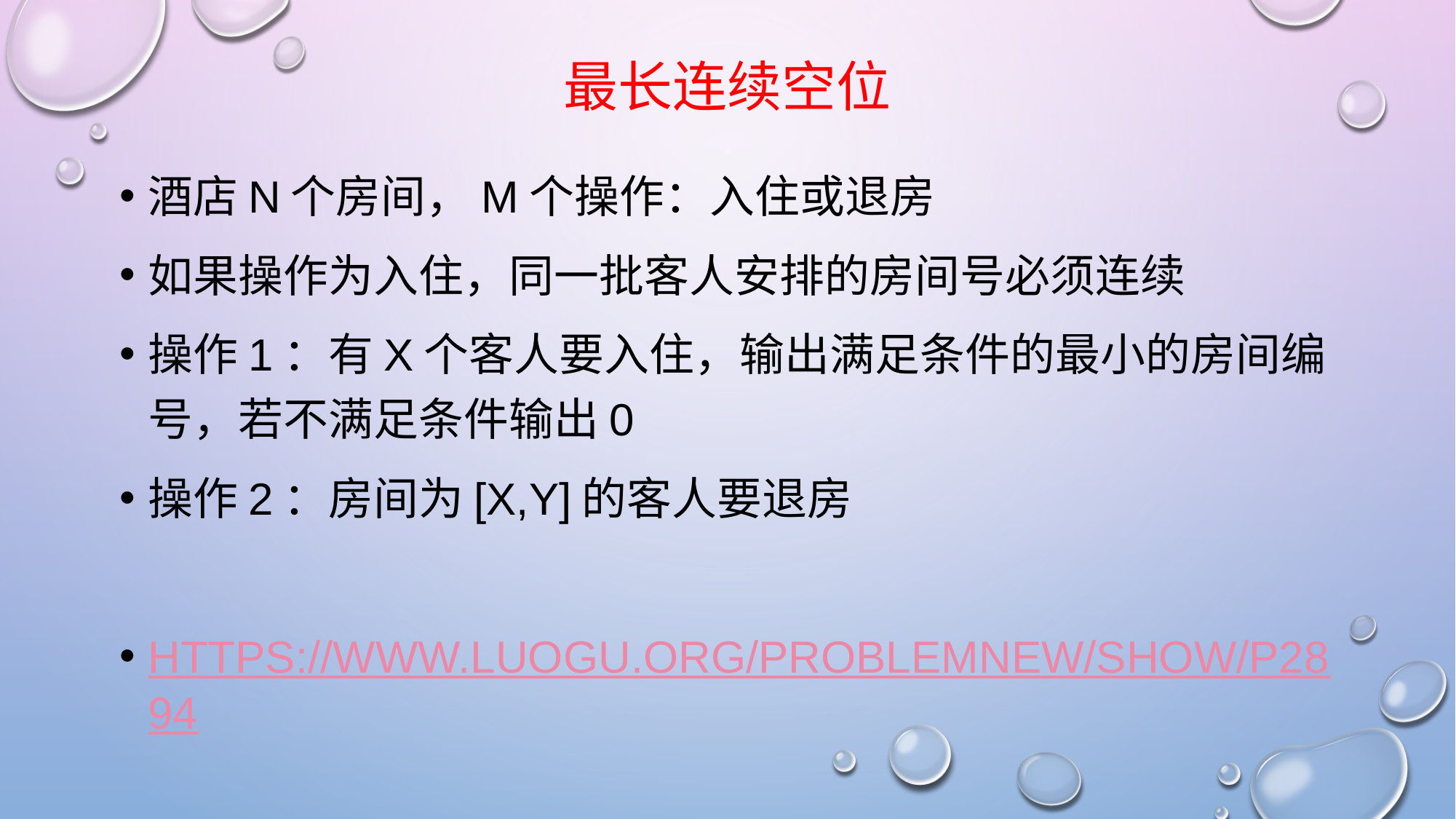

# 最长连续空位
酒店n个房间，m个操作：入住或退房
如果操作为入住，同一批客人安排的房间号必须连续
操作1：有x个客人要入住，输出满足条件的最小的房间编号，若不满足条件输出0
操作2：房间为[x,y]的客人要退房

https://www.luogu.org/problemnew/show/P2894